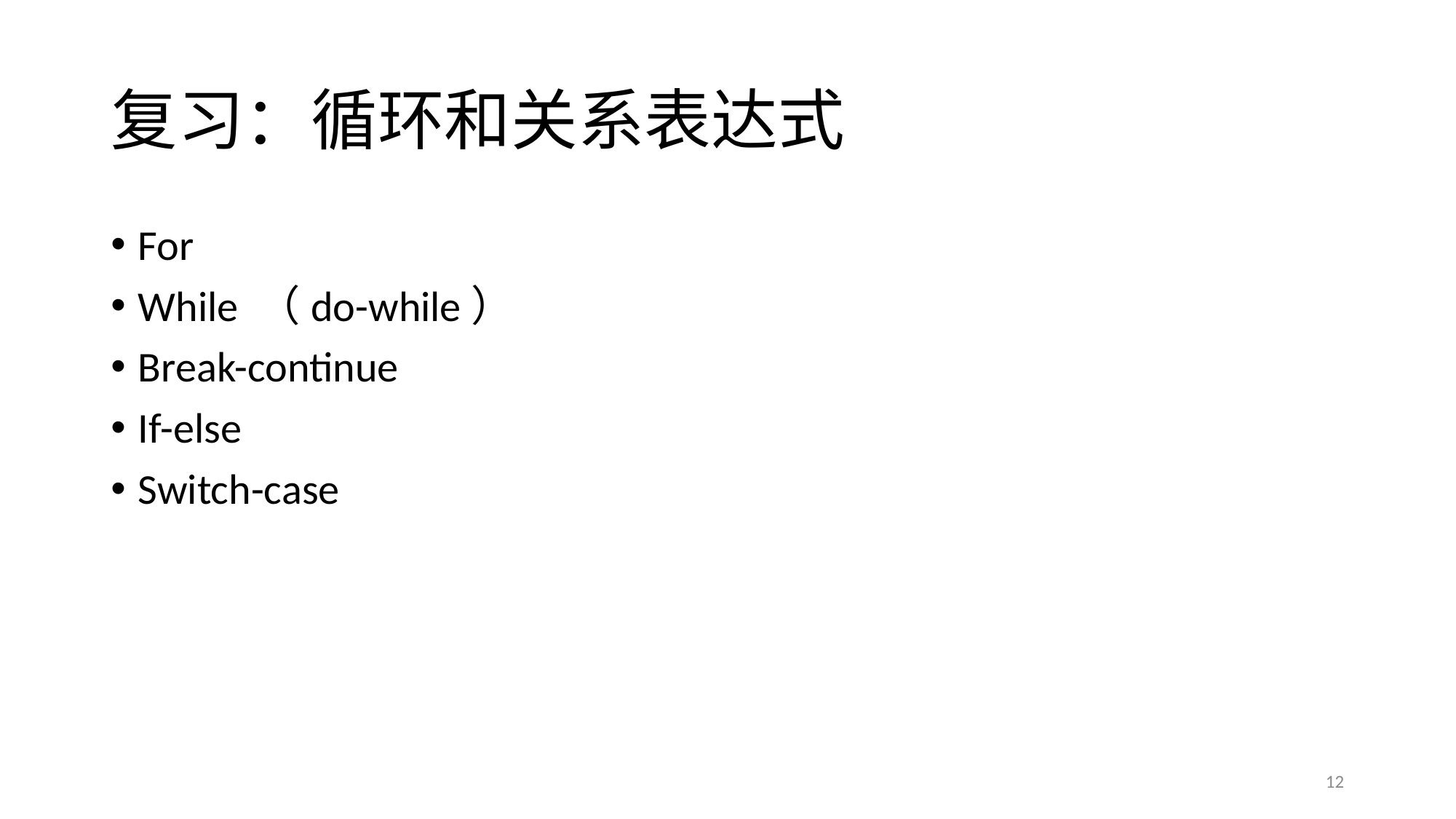

# 复习：循环和关系表达式
For
While （do-while）
Break-continue
If-else
Switch-case
12